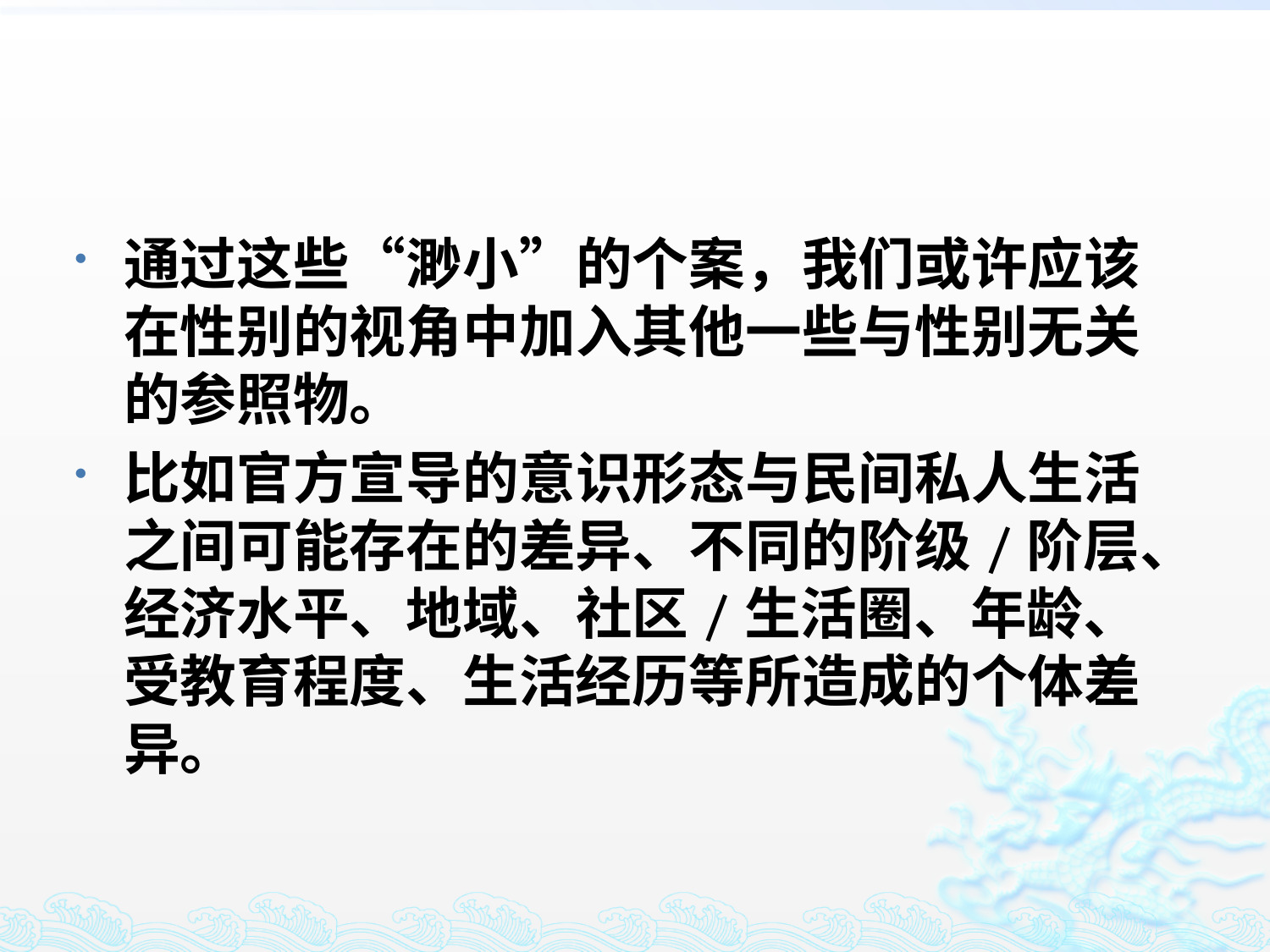

#
通过这些“渺小”的个案，我们或许应该在性别的视角中加入其他一些与性别无关的参照物。
比如官方宣导的意识形态与民间私人生活之间可能存在的差异、不同的阶级/阶层、经济水平、地域、社区/生活圈、年龄、受教育程度、生活经历等所造成的个体差异。